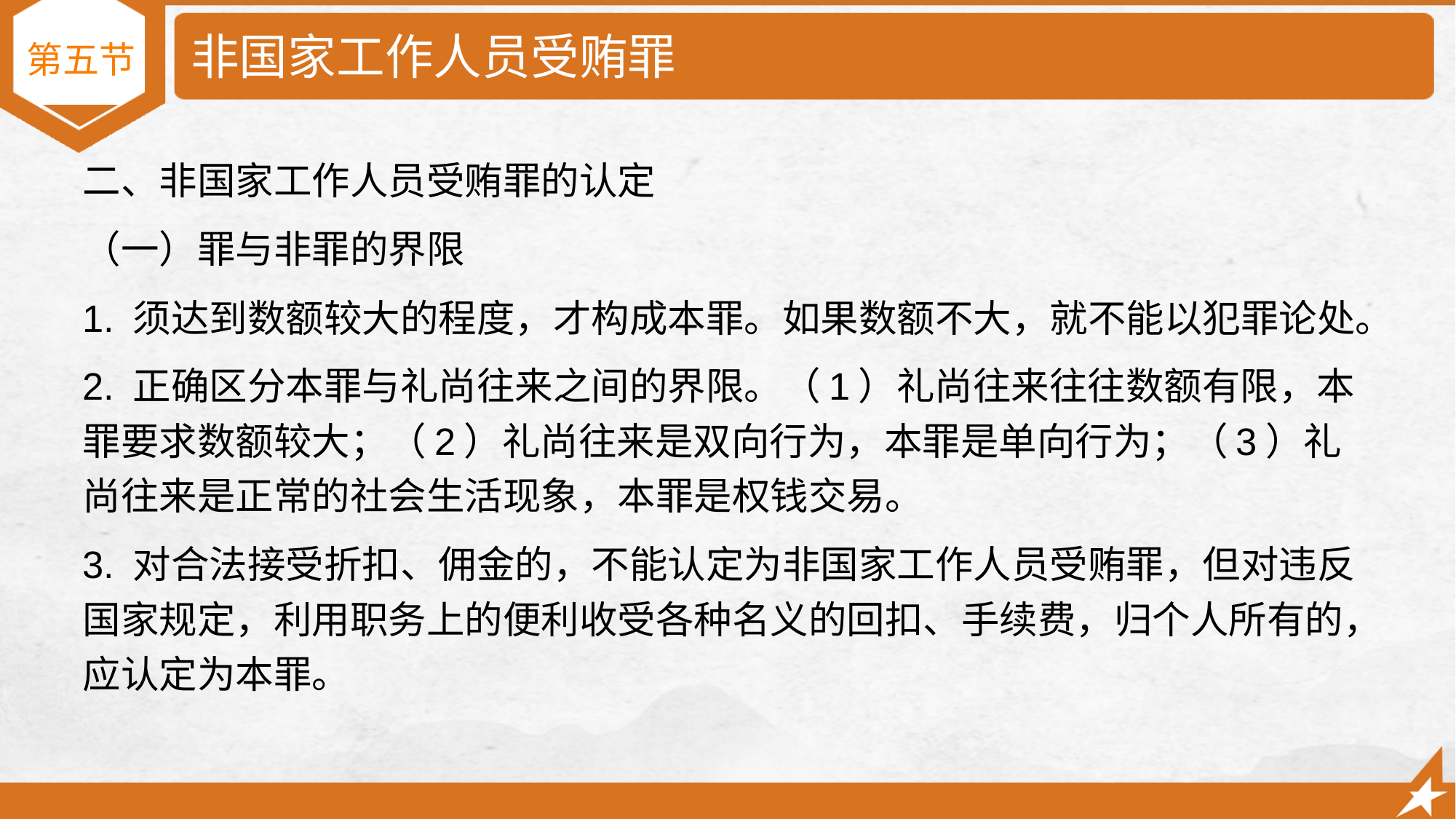

# 非国家工作人员受贿罪
第五节
二、非国家工作人员受贿罪的认定
（一）罪与非罪的界限
1. 须达到数额较大的程度，才构成本罪。如果数额不大，就不能以犯罪论处。
2. 正确区分本罪与礼尚往来之间的界限。（1）礼尚往来往往数额有限，本罪要求数额较大；（2）礼尚往来是双向行为，本罪是单向行为；（3）礼尚往来是正常的社会生活现象，本罪是权钱交易。
3. 对合法接受折扣、佣金的，不能认定为非国家工作人员受贿罪，但对违反国家规定，利用职务上的便利收受各种名义的回扣、手续费，归个人所有的，应认定为本罪。